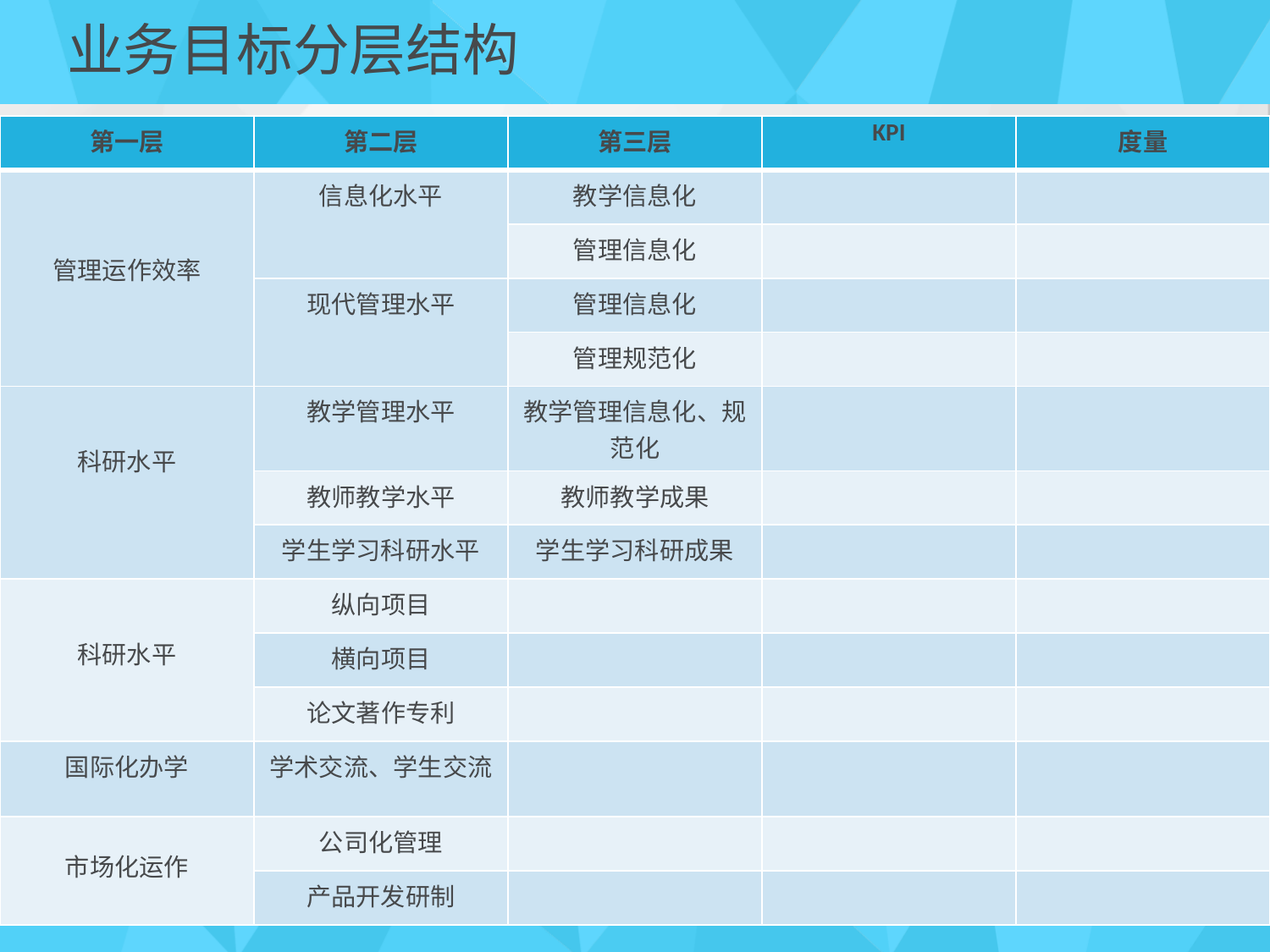

# 业务目标分层结构
| 第一层 | 第二层 | 第三层 | KPI | 度量 |
| --- | --- | --- | --- | --- |
| 管理运作效率 | 信息化水平 | 教学信息化 |  |  |
|  |  | 管理信息化 |  |  |
|  | 现代管理水平 | 管理信息化 |  |  |
|  |  | 管理规范化 |  |  |
| 科研水平 | 教学管理水平 | 教学管理信息化、规范化 |  |  |
|  | 教师教学水平 | 教师教学成果 |  |  |
|  | 学生学习科研水平 | 学生学习科研成果 |  |  |
| 科研水平 | 纵向项目 |  |  |  |
|  | 横向项目 |  |  |  |
|  | 论文著作专利 |  |  |  |
| 国际化办学 | 学术交流、学生交流 |  |  |  |
| 市场化运作 | 公司化管理 |  |  |  |
|  | 产品开发研制 |  |  |  |